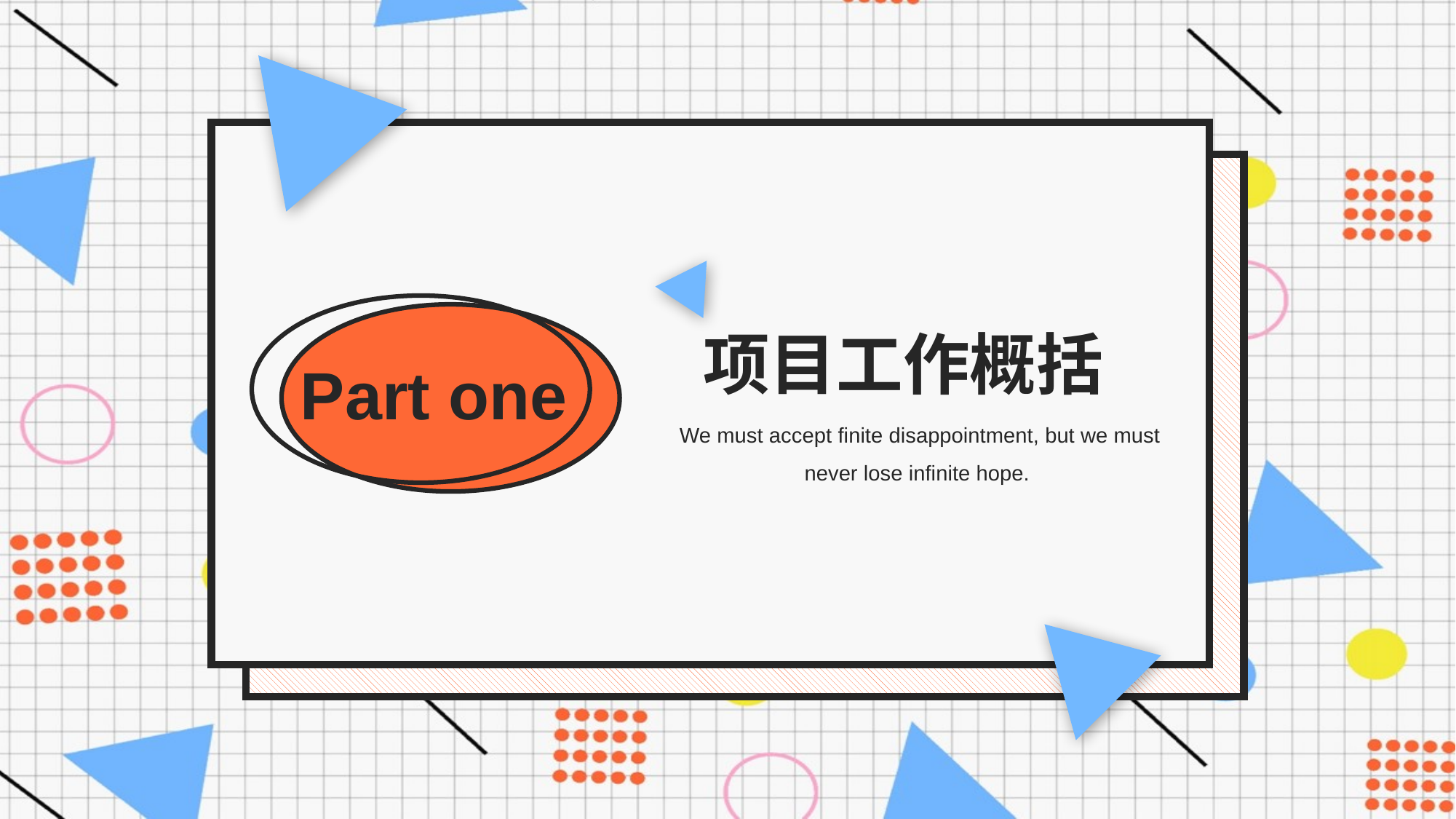

Part one
项目工作概括
We must accept finite disappointment, but we must never lose infinite hope.